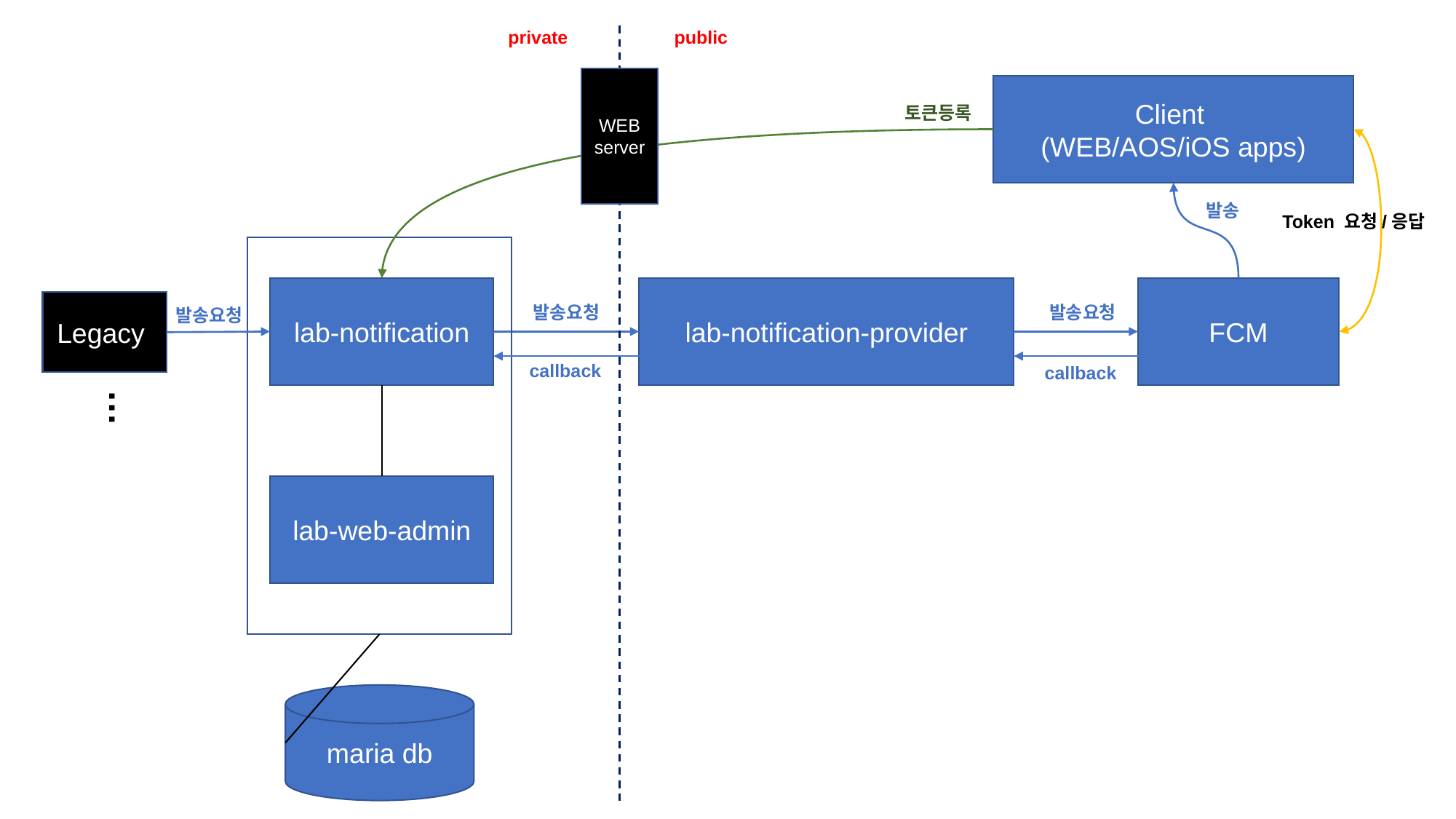

private
public
WEB server
Client
(WEB/AOS/iOS apps)
토큰등록
발송
Token 요청/응답

lab-notification
lab-notification-provider
FCM
Legacy
발송요청
발송요청
발송요청
callback
callback
…
lab-web-admin
maria db